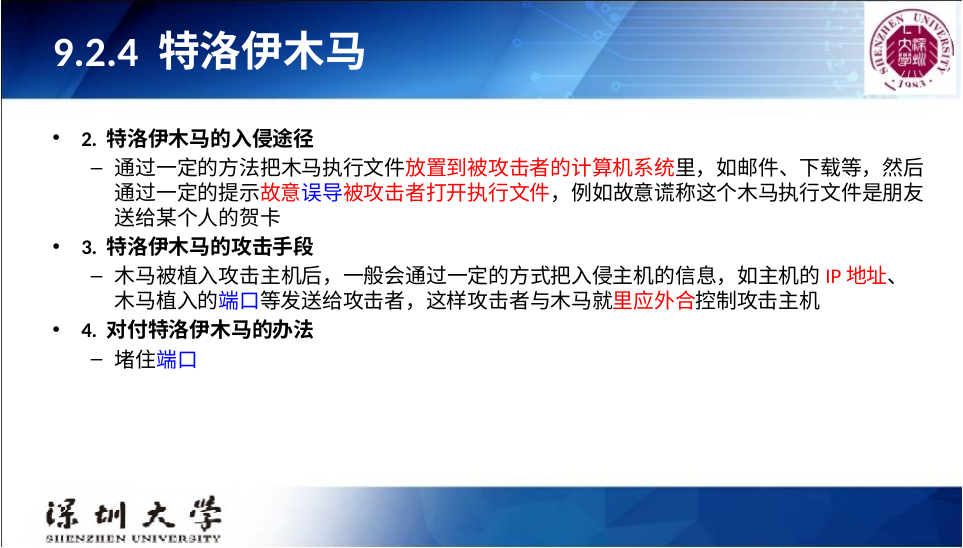

# 9.2.4 特洛伊木马
2. 特洛伊木马的入侵途径
通过一定的方法把木马执行文件放置到被攻击者的计算机系统里，如邮件、下载等，然后通过一定的提示故意误导被攻击者打开执行文件，例如故意谎称这个木马执行文件是朋友送给某个人的贺卡
3. 特洛伊木马的攻击手段
木马被植入攻击主机后，一般会通过一定的方式把入侵主机的信息，如主机的IP地址、木马植入的端口等发送给攻击者，这样攻击者与木马就里应外合控制攻击主机
4. 对付特洛伊木马的办法
堵住端口
332